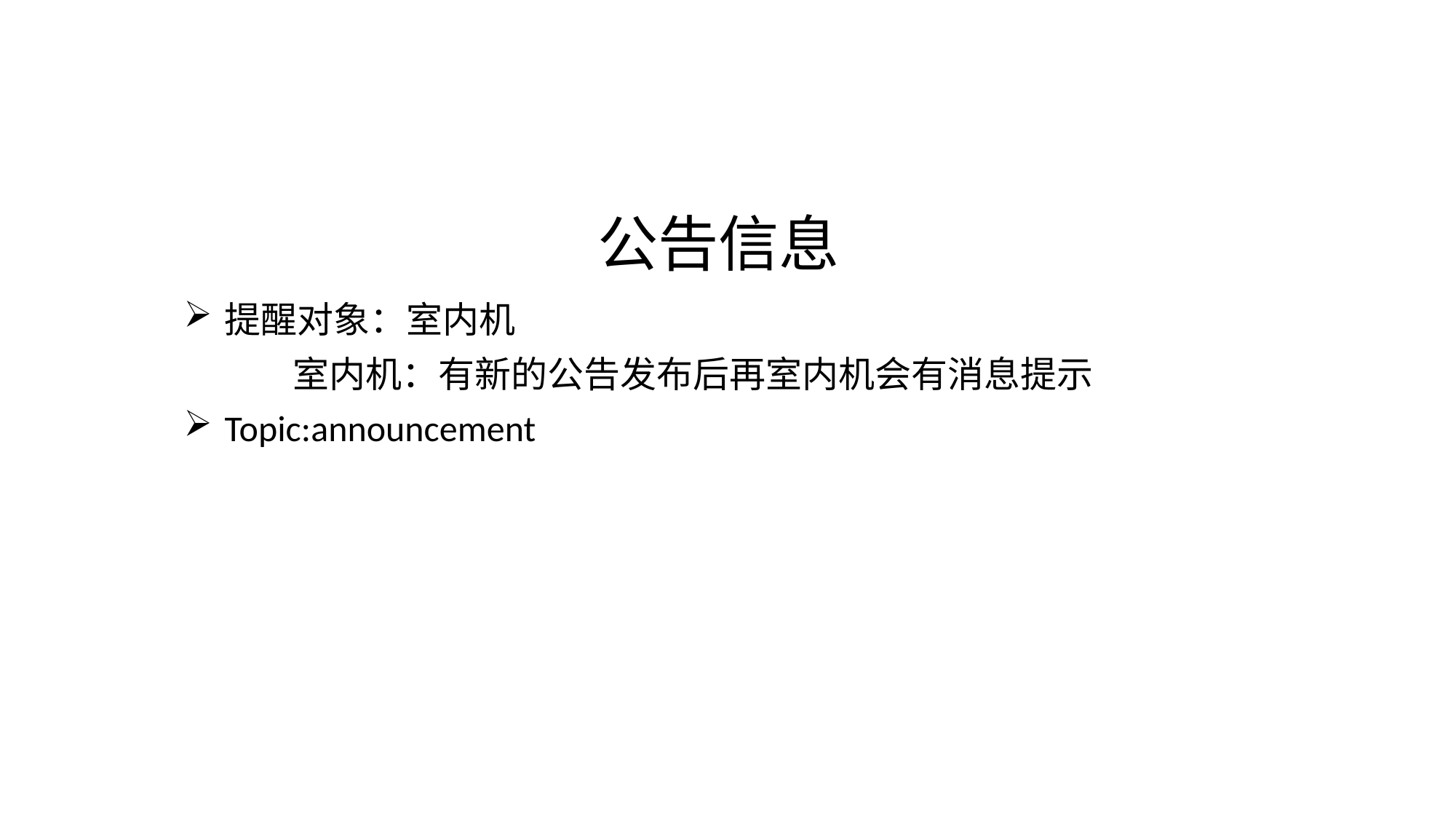

# 公告信息
提醒对象：室内机
	室内机：有新的公告发布后再室内机会有消息提示
Topic:announcement